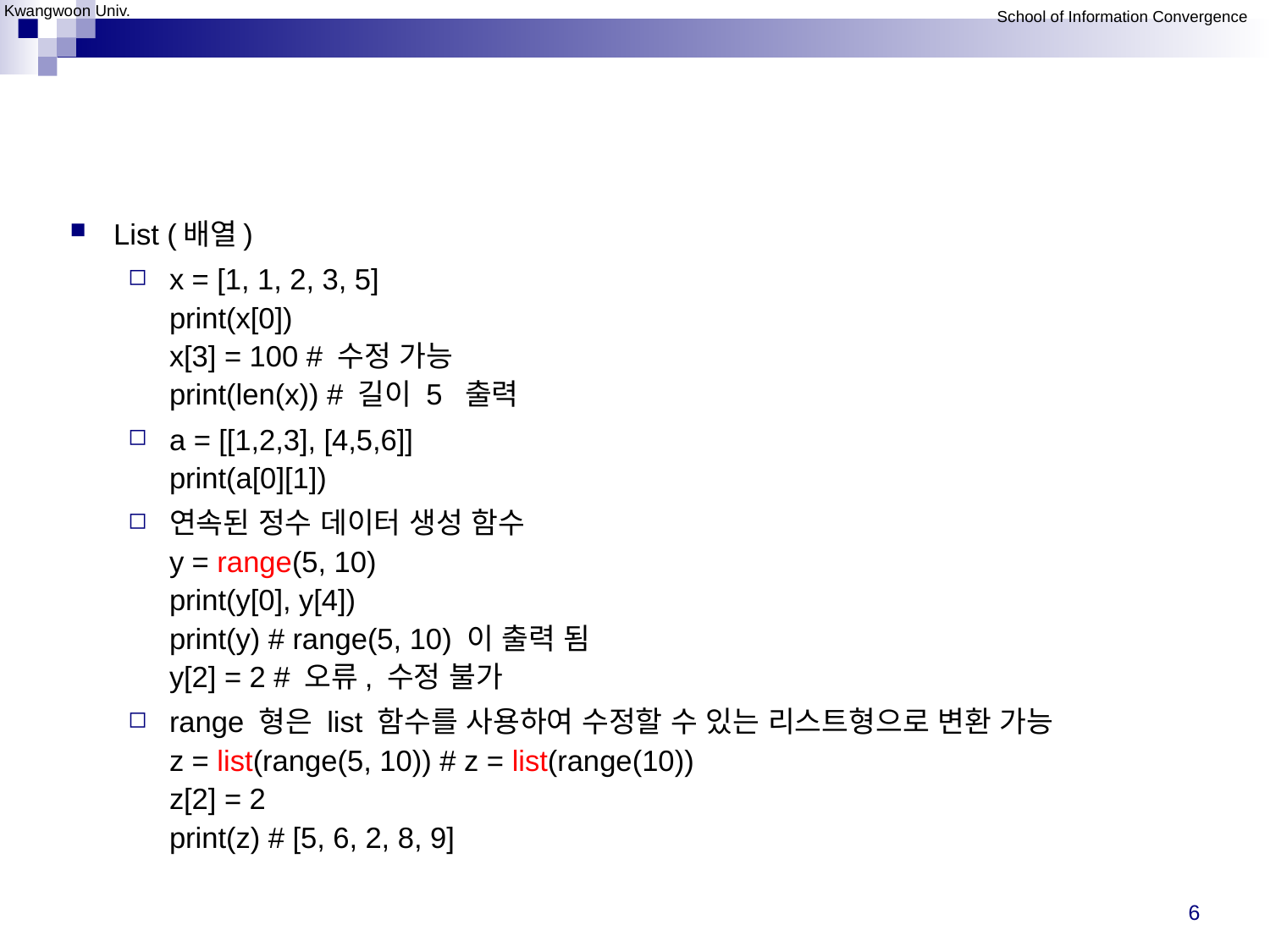

#
List (배열)
x = [1, 1, 2, 3, 5]
print(x[0])
x[3] = 100 # 수정 가능
print(len(x)) # 길이 5  출력
a = [[1,2,3], [4,5,6]]
print(a[0][1])
연속된 정수 데이터 생성 함수
y = range(5, 10)
print(y[0], y[4])
print(y) # range(5, 10) 이 출력 됨
y[2] = 2 # 오류, 수정 불가
range 형은 list 함수를 사용하여 수정할 수 있는 리스트형으로 변환 가능
z = list(range(5, 10)) # z = list(range(10))
z[2] = 2
print(z) # [5, 6, 2, 8, 9]
6